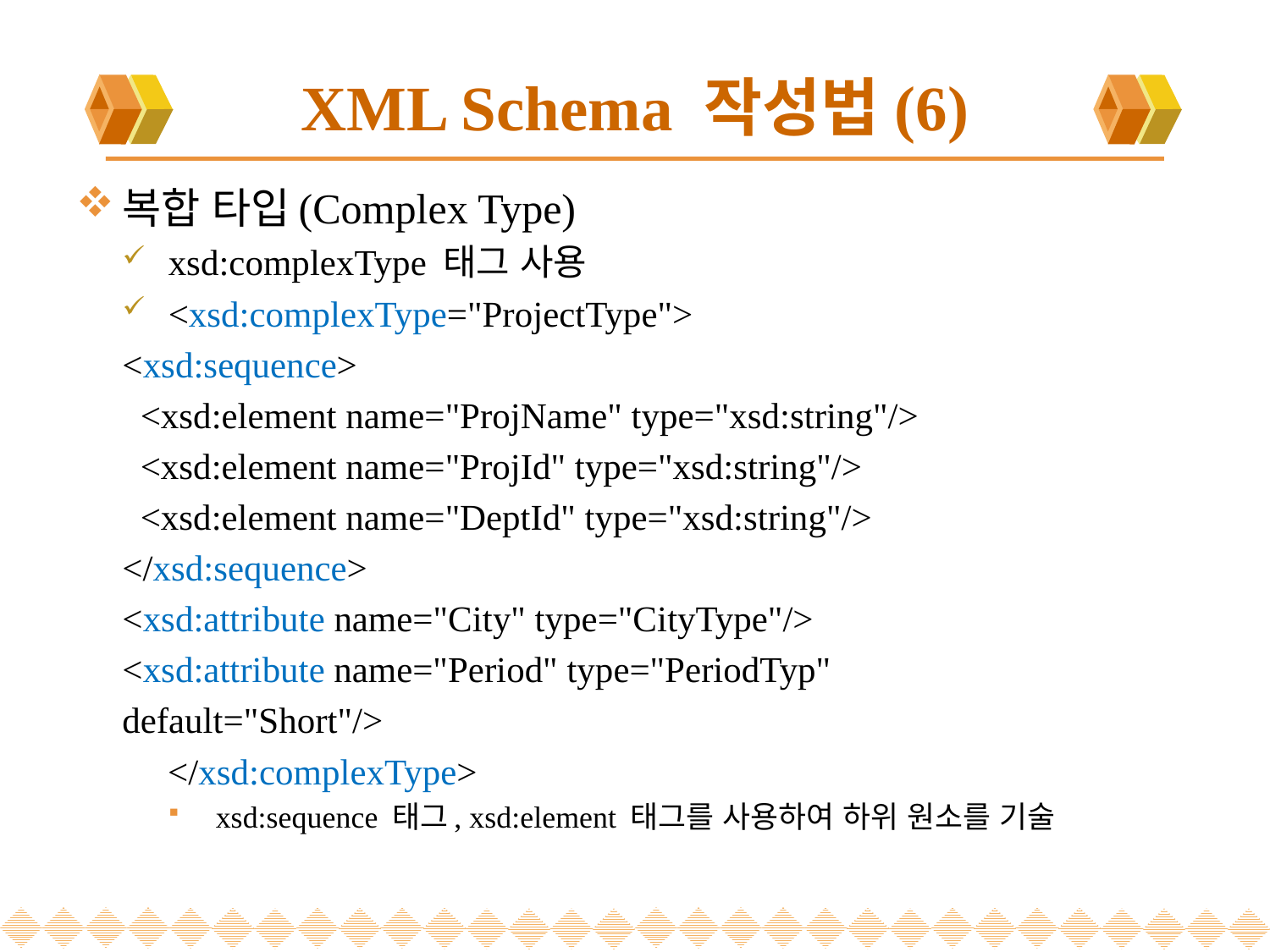

# XML Schema 작성법(6)
복합 타입(Complex Type)
xsd:complexType 태그 사용
<xsd:complexType="ProjectType">
	<xsd:sequence>
	  <xsd:element name="ProjName" type="xsd:string"/>
	  <xsd:element name="ProjId" type="xsd:string"/>
	  <xsd:element name="DeptId" type="xsd:string"/>
	</xsd:sequence>
	<xsd:attribute name="City" type="CityType"/>
	<xsd:attribute name="Period" type="PeriodTyp"
			default="Short"/>
     </xsd:complexType>
xsd:sequence 태그, xsd:element 태그를 사용하여 하위 원소를 기술